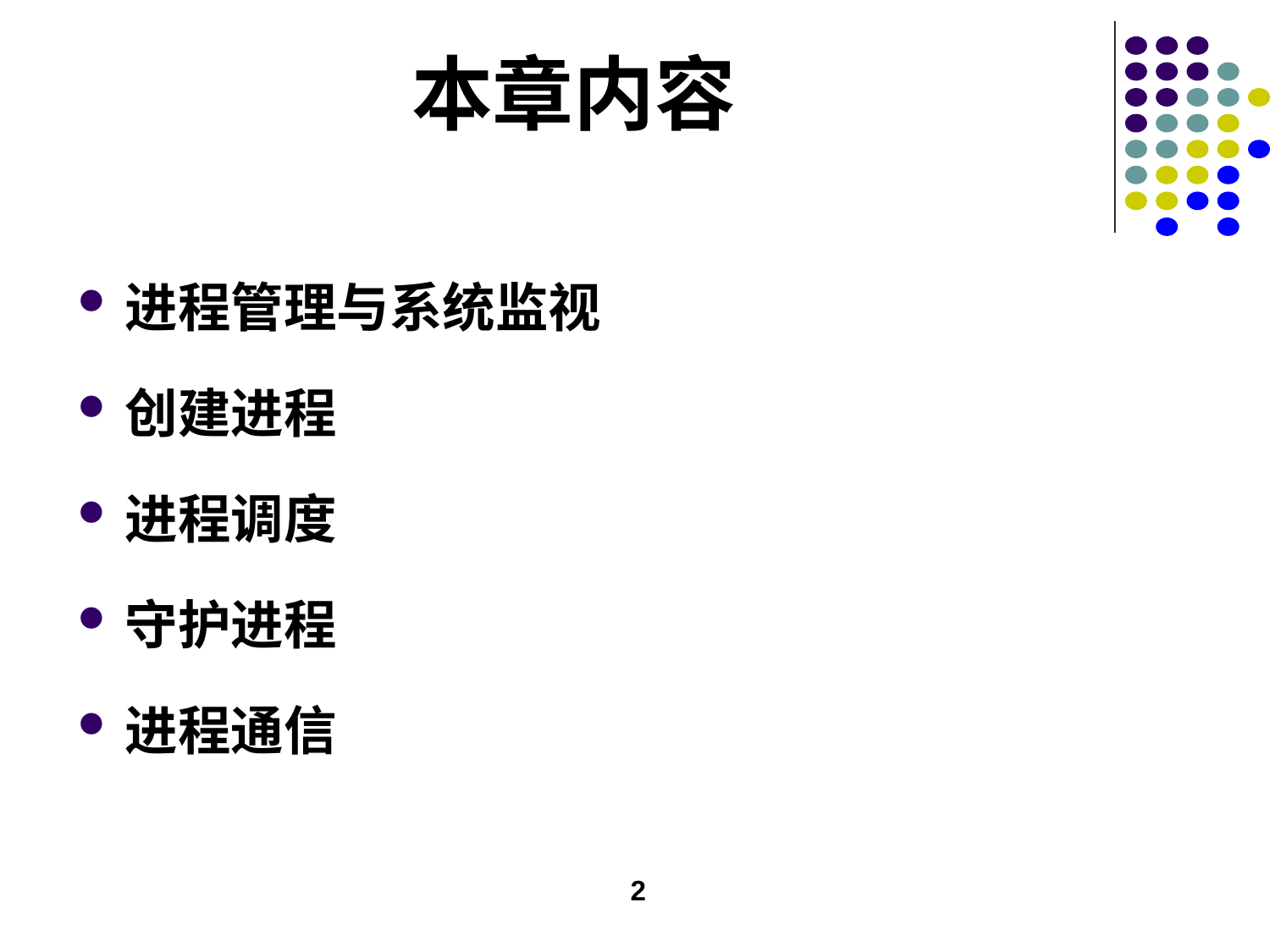

# 本章内容
进程管理与系统监视
创建进程
进程调度
守护进程
进程通信

2